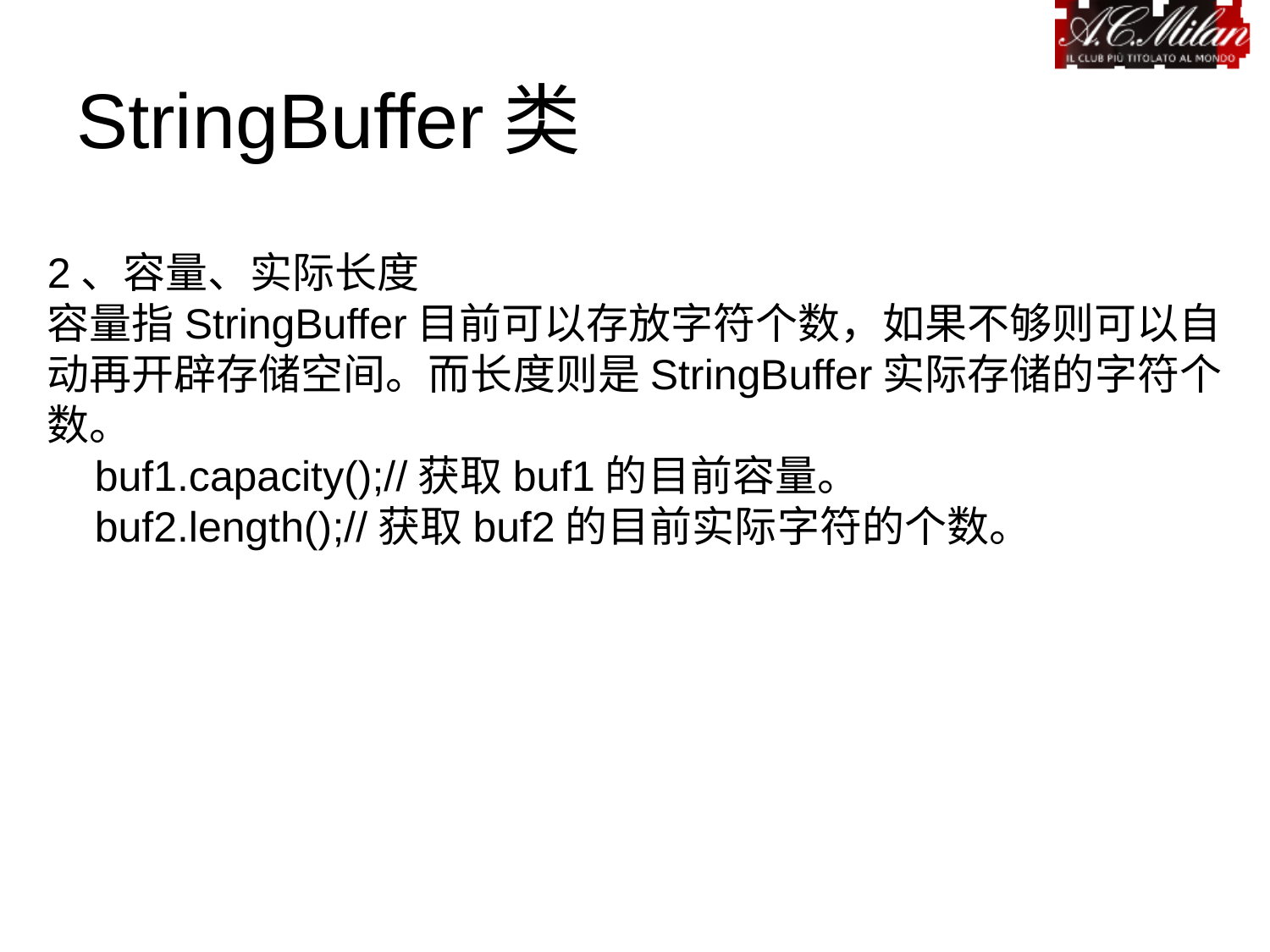

StringBuffer类

2、容量、实际长度
容量指StringBuffer目前可以存放字符个数，如果不够则可以自动再开辟存储空间。而长度则是StringBuffer实际存储的字符个数。
    buf1.capacity();//获取buf1的目前容量。
    buf2.length();//获取buf2的目前实际字符的个数。